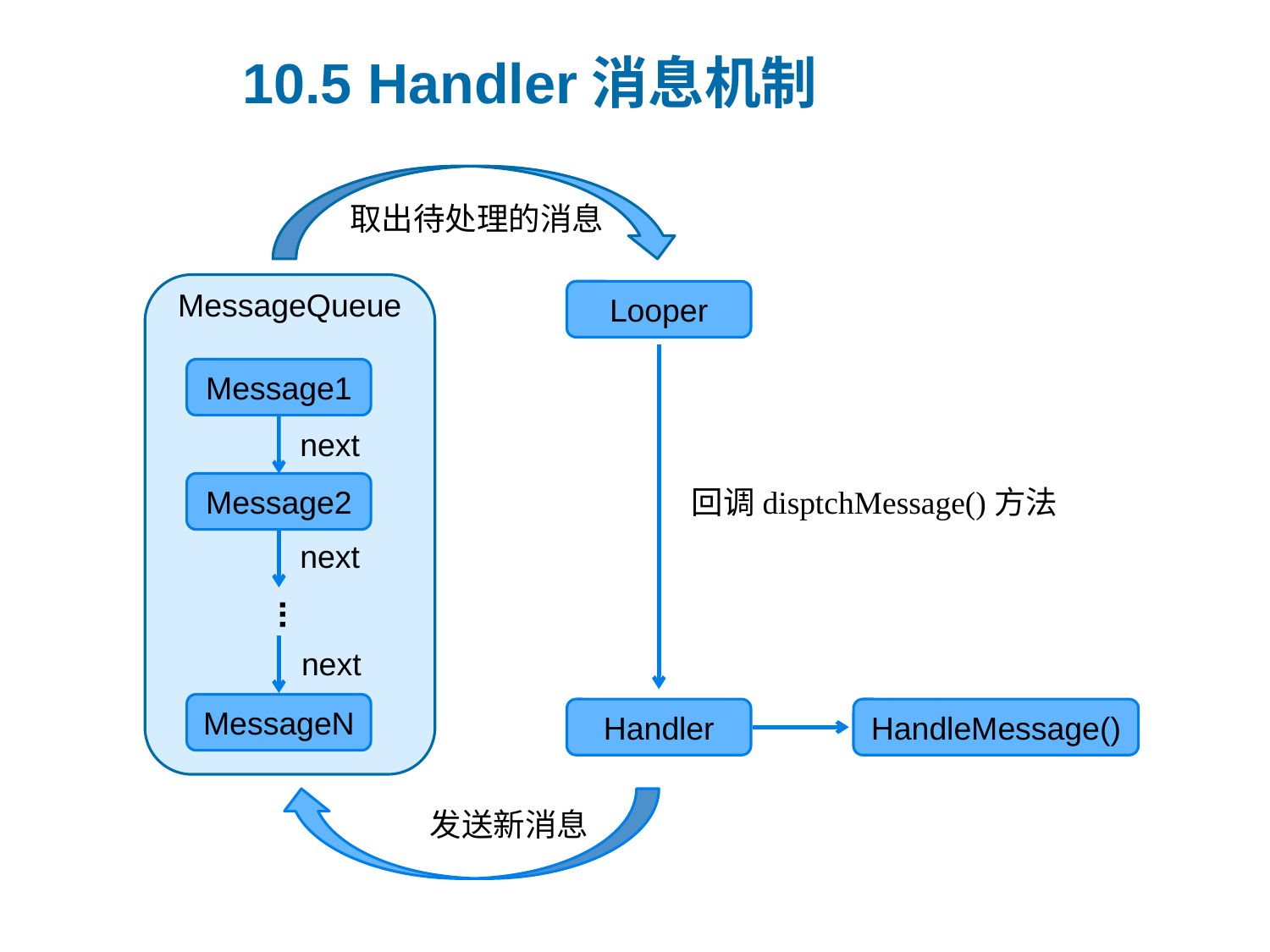

10.5 Handler消息机制

取出待处理的消息

MessageQueue
Looper
Message1
next
Message2
回调disptchMessage()方法
next
...
next
MessageN
HandleMessage()
Handler

发送新消息